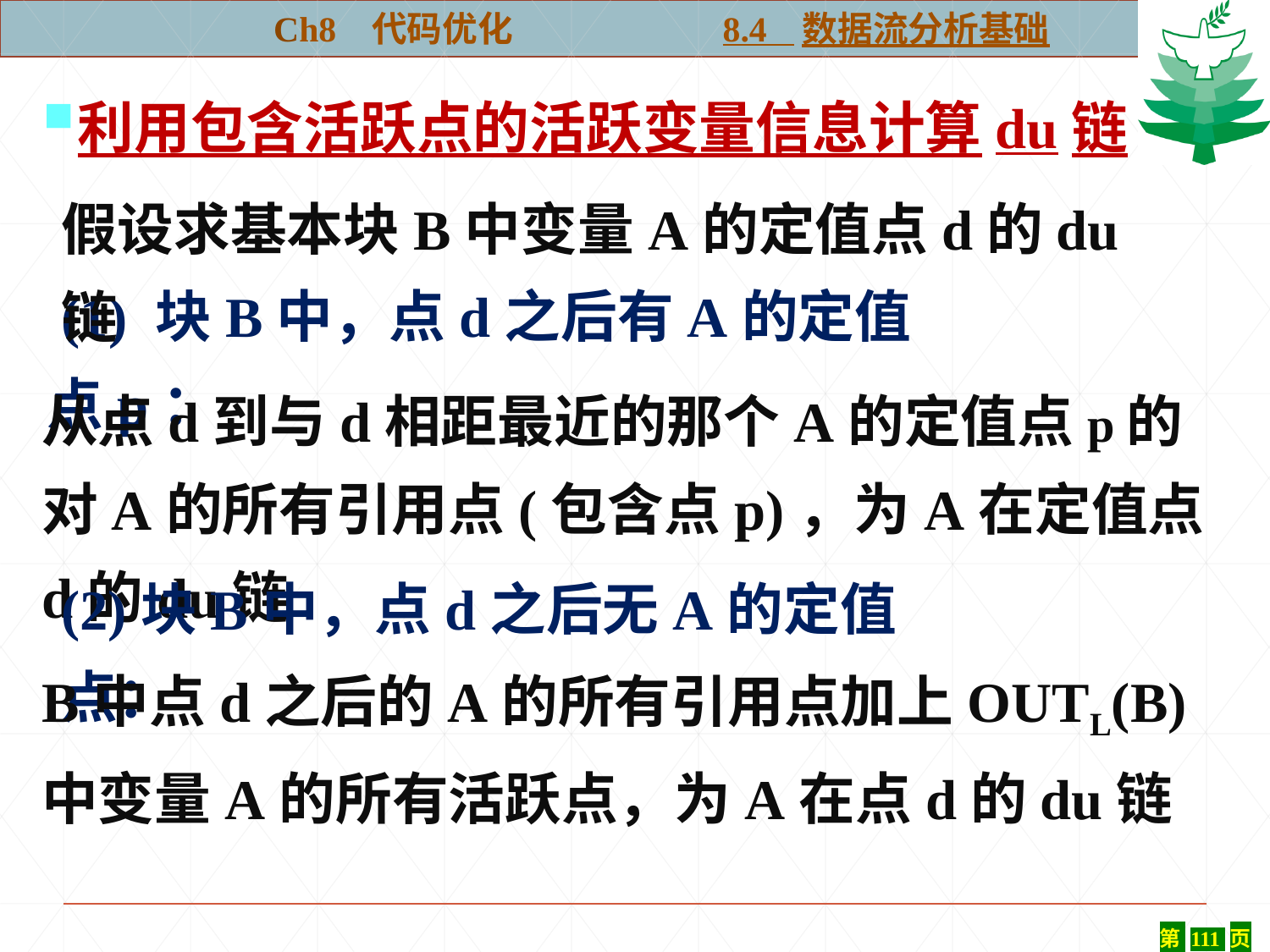

Ch8   代码优化                         8.4   数据流分析基础
利用包含活跃点的活跃变量信息计算du链

假设求基本块B中变量A的定值点d的du链
 (1) 块B中，点d之后有A的定值点p：
从点d到与d相距最近的那个A的定值点p的对A的所有引用点(包含点p)，为A在定值点d的du链
(2)块B中，点d之后无A的定值点：
B中点d之后的A的所有引用点加上OUTL(B)中变量A的所有活跃点，为A在点d的du链
第 111 页